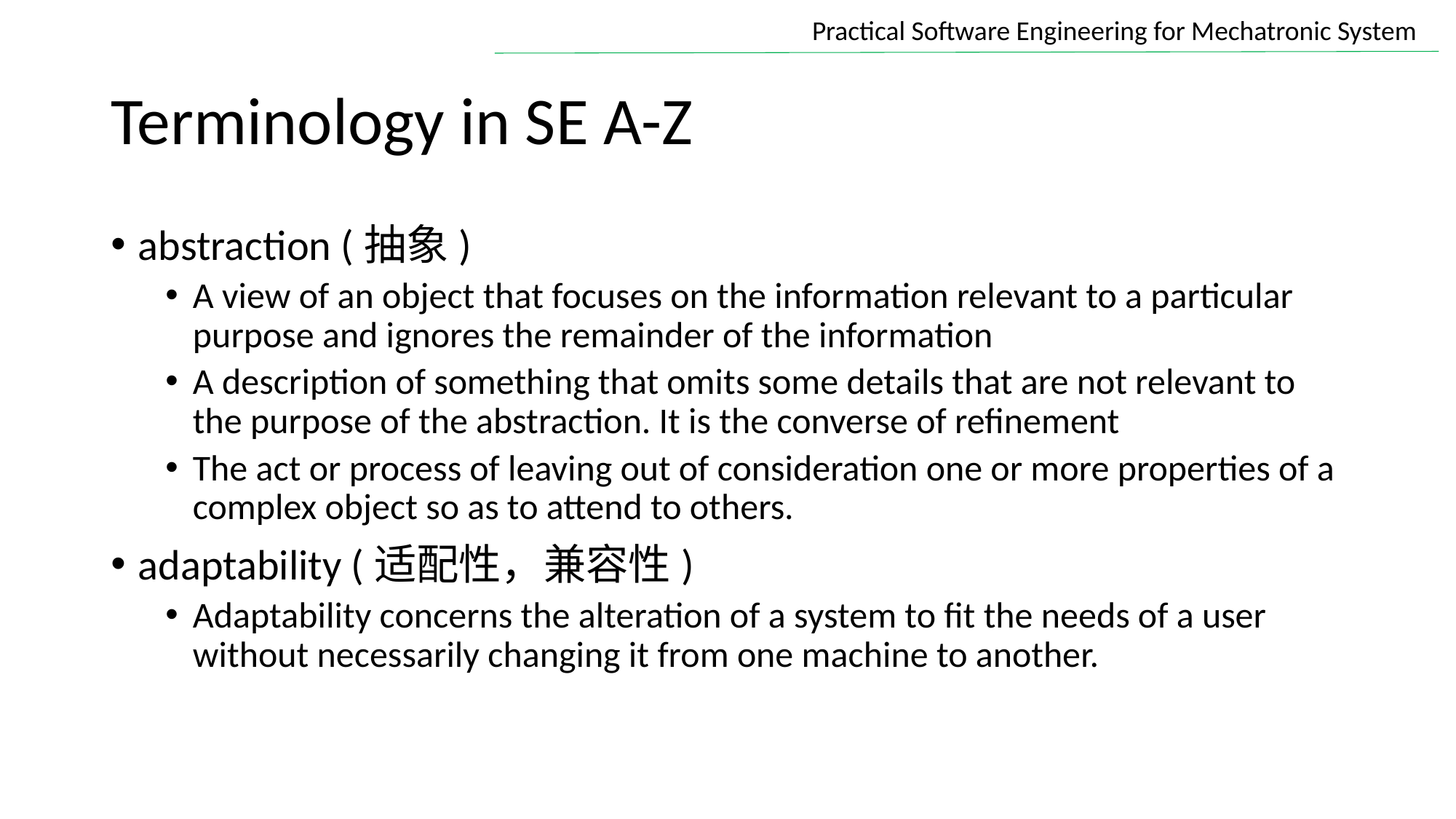

# Terminology in SE A-Z
abstraction (抽象)
A view of an object that focuses on the information relevant to a particular purpose and ignores the remainder of the information
A description of something that omits some details that are not relevant to the purpose of the abstraction. It is the converse of refinement
The act or process of leaving out of consideration one or more properties of a complex object so as to attend to others.
adaptability (适配性，兼容性)
Adaptability concerns the alteration of a system to fit the needs of a user without necessarily changing it from one machine to another.

7